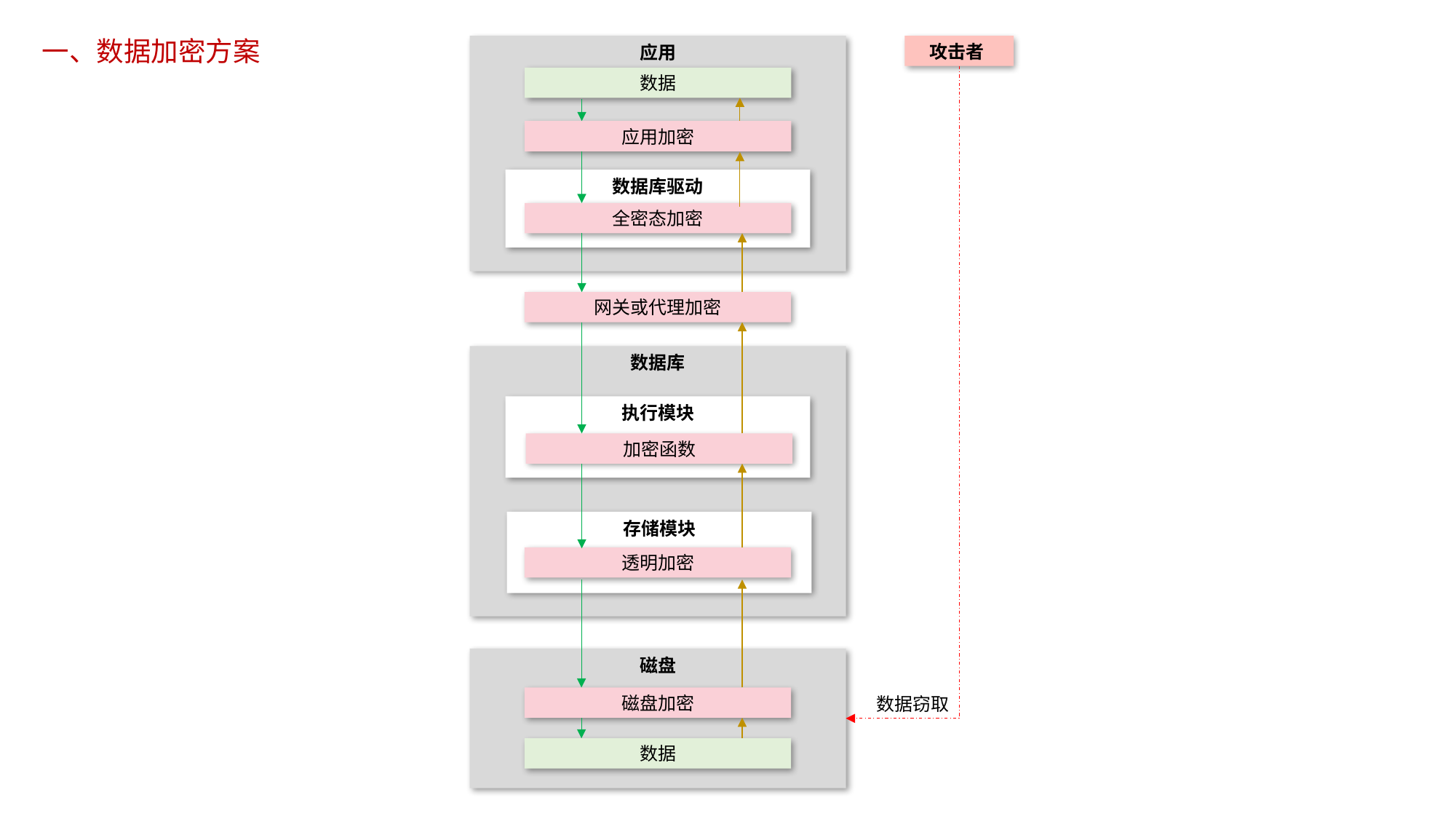

一、数据加密方案
应用
攻击者
数据
应用加密
数据库驱动
全密态加密
网关或代理加密
数据库
执行模块
加密函数
存储模块
透明加密
磁盘
磁盘加密
数据窃取
数据